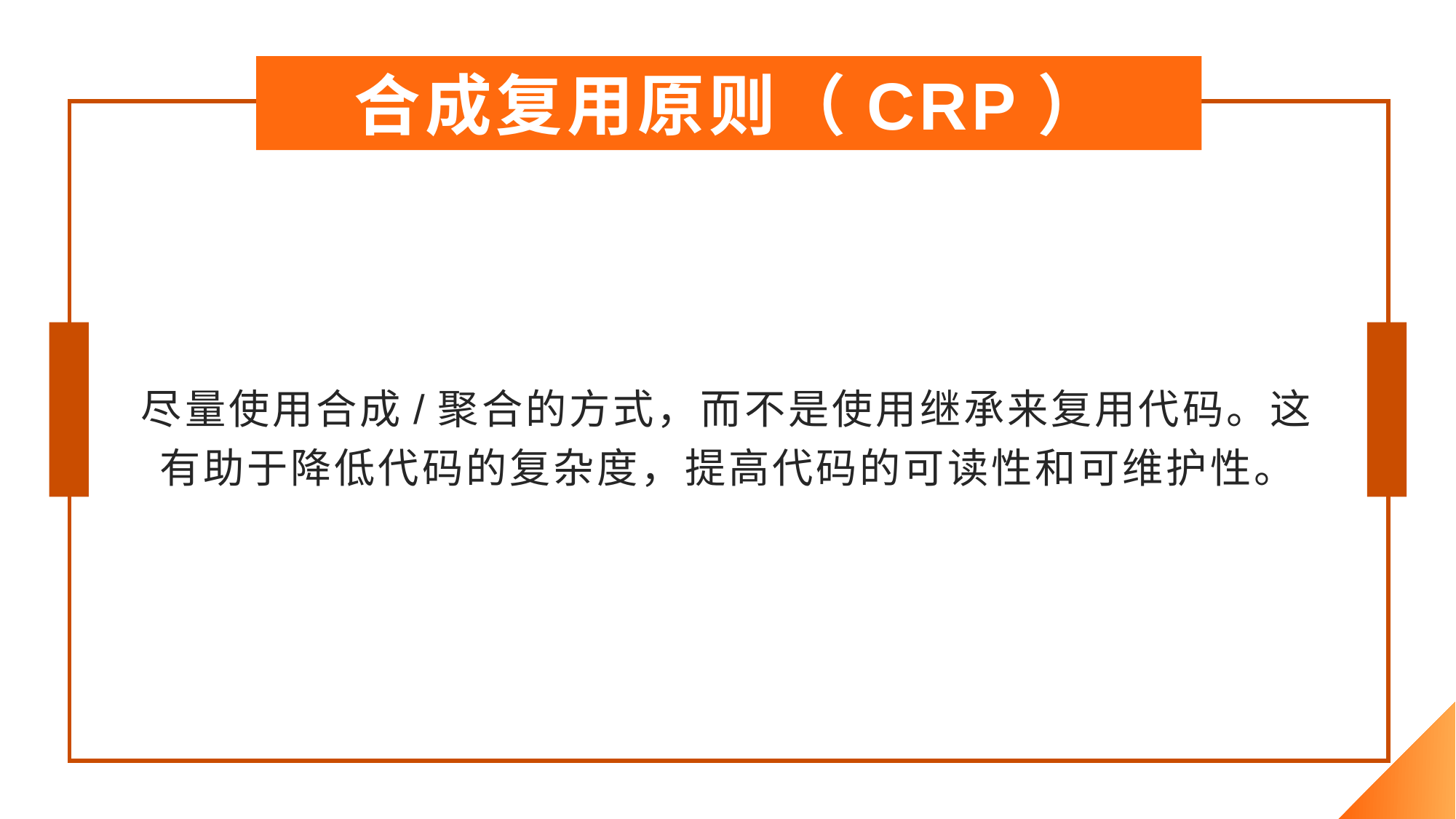

合成复用原则（CRP）

尽量使用合成/聚合的方式，而不是使用继承来复用代码。这有助于降低代码的复杂度，提高代码的可读性和可维护性。